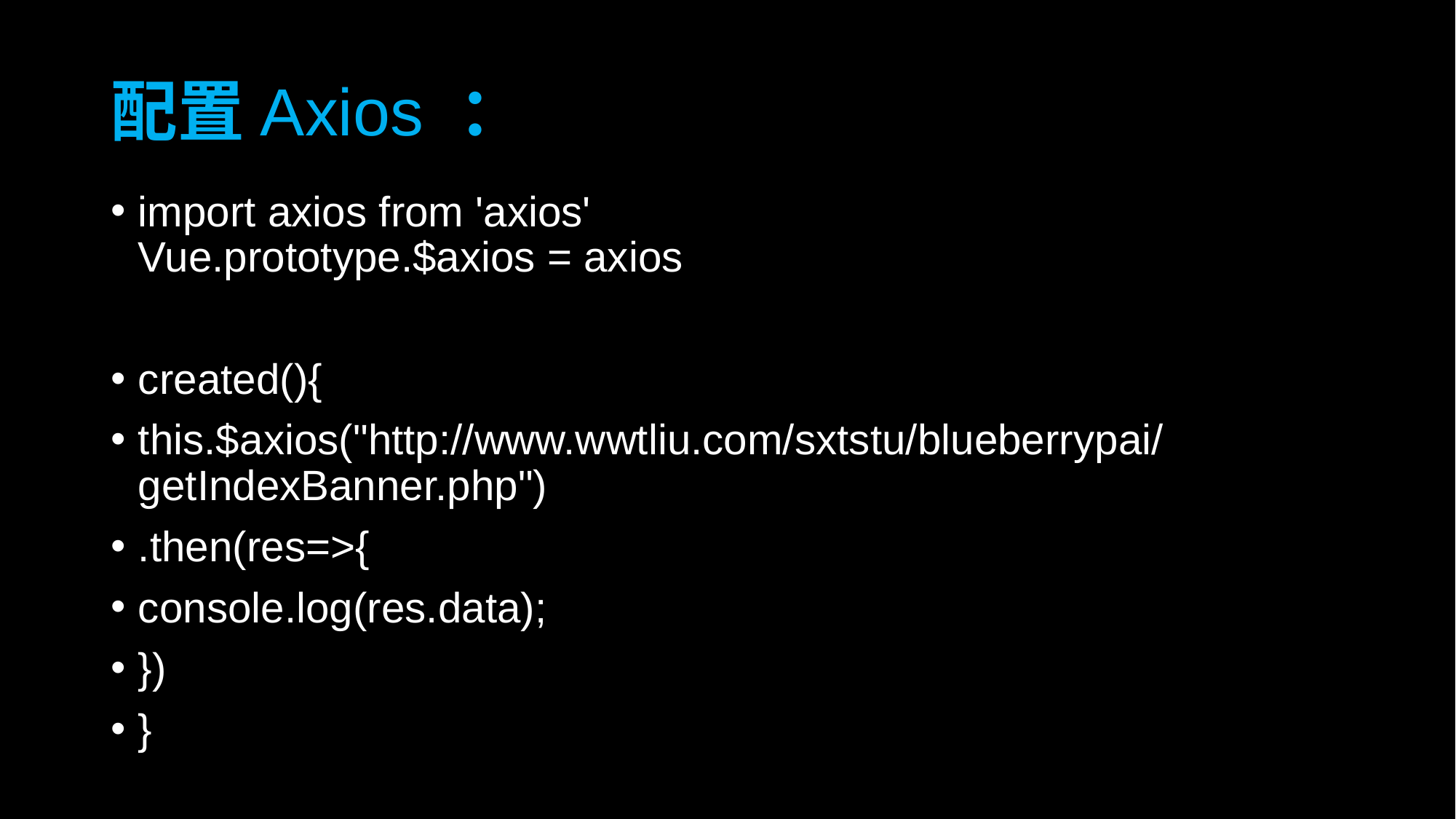

# 配置Axios ：
import axios from 'axios'
Vue.prototype.$axios = axios

created(){
this.$axios("http://www.wwtliu.com/sxtstu/blueberrypai/getIndexBanner.php")
.then(res=>{
console.log(res.data);
})
}